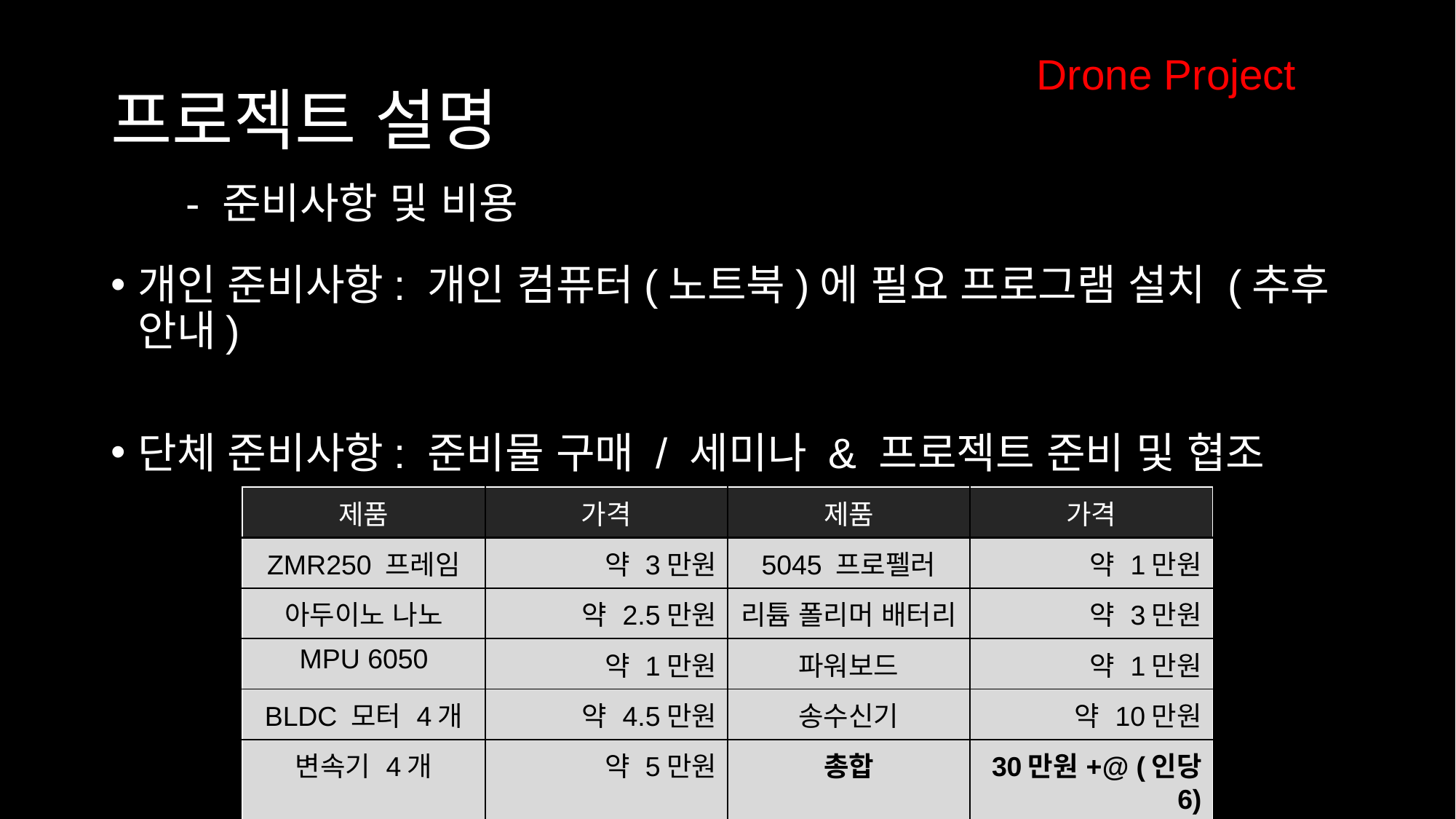

# 프로젝트 설명
- 준비사항 및 비용
개인 준비사항: 개인 컴퓨터(노트북)에 필요 프로그램 설치 (추후 안내)

단체 준비사항: 준비물 구매 / 세미나 & 프로젝트 준비 및 협조

| 제품 | 가격 | 제품 | 가격 |
| --- | --- | --- | --- |
| ZMR250 프레임 | 약 3만원 | 5045 프로펠러 | 약 1만원 |
| 아두이노 나노 | 약 2.5만원 | 리튬 폴리머 배터리 | 약 3만원 |
| MPU 6050 | 약 1만원 | 파워보드 | 약 1만원 |
| BLDC 모터 4개 | 약 4.5만원 | 송수신기 | 약 10만원 |
| 변속기 4개 | 약 5만원 | 총합 | 30만원+@ (인당 6) |